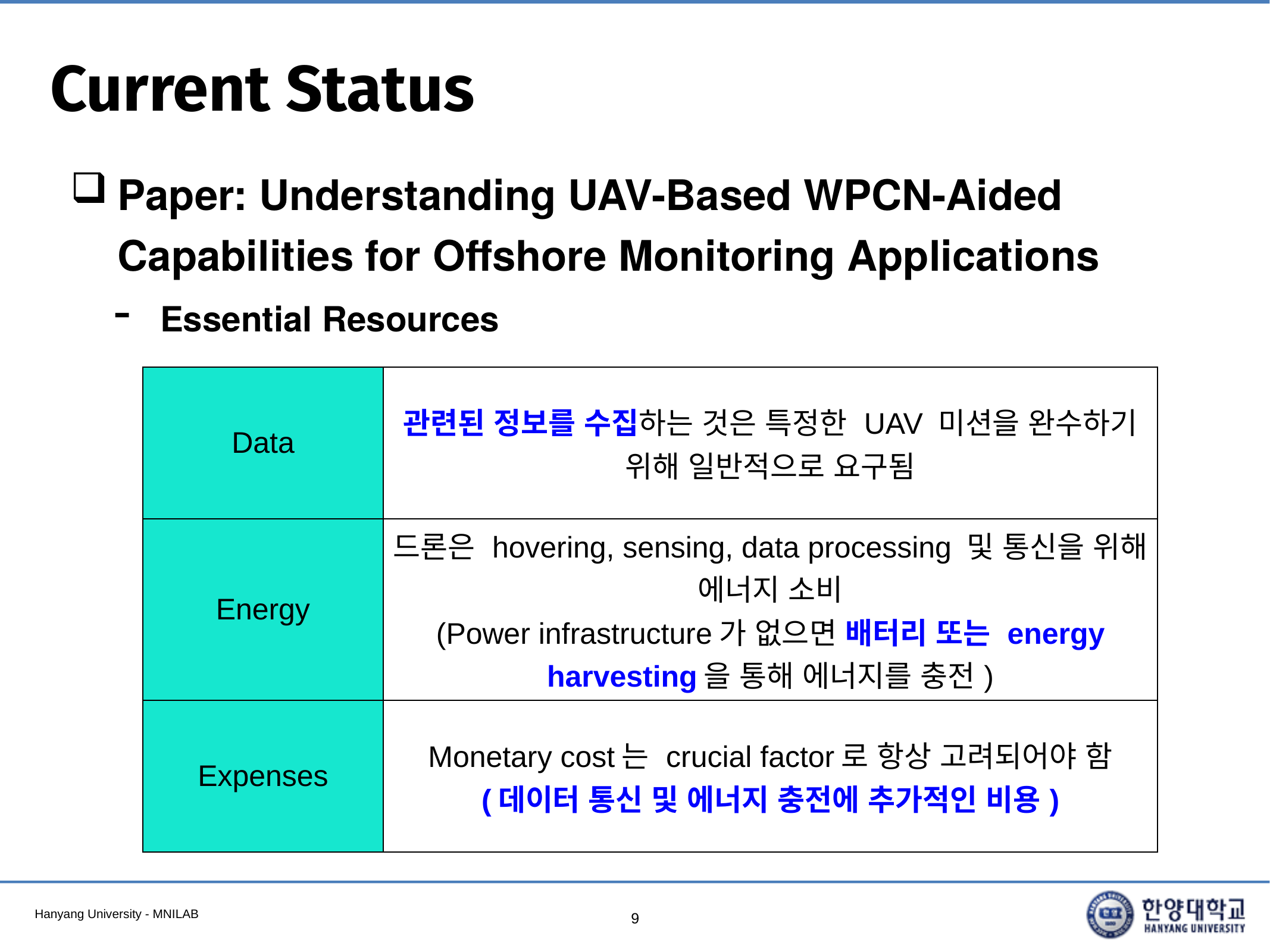

# Current Status
Paper: Understanding UAV-Based WPCN-Aided Capabilities for Offshore Monitoring Applications
Essential Resources
| Data | 관련된 정보를 수집하는 것은 특정한 UAV 미션을 완수하기 위해 일반적으로 요구됨 |
| --- | --- |
| Energy | 드론은 hovering, sensing, data processing 및 통신을 위해 에너지 소비 (Power infrastructure가 없으면 배터리 또는 energy harvesting을 통해 에너지를 충전) |
| Expenses | Monetary cost는 crucial factor로 항상 고려되어야 함 (데이터 통신 및 에너지 충전에 추가적인 비용) |
9